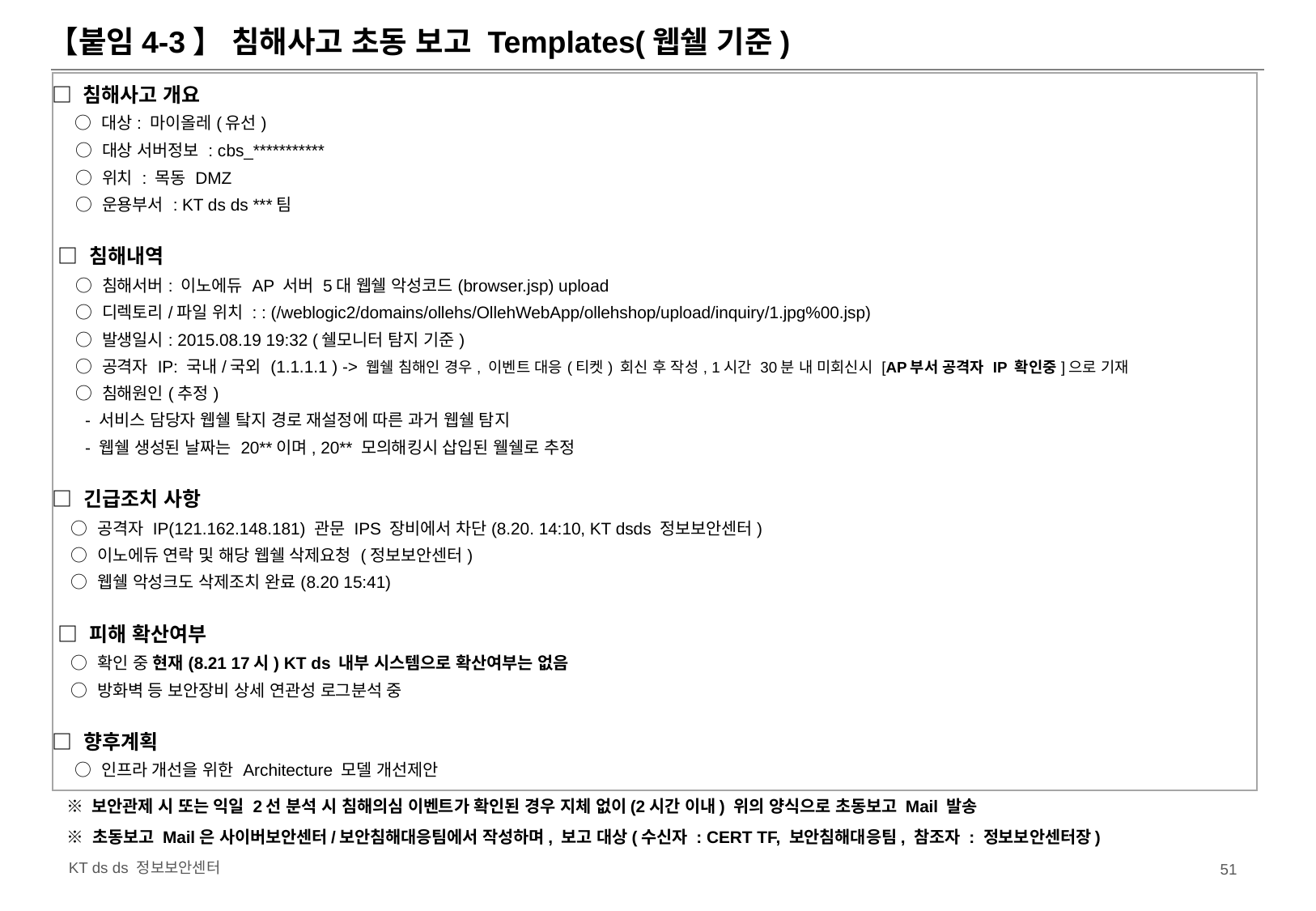

【붙임4-3】 침해사고 초동 보고 Templates(웹쉘 기준)
| □ 침해사고 개요 ○ 대상: 마이올레(유선) ○ 대상 서버정보 : cbs\_\*\*\*\*\*\*\*\*\*\*\* ○ 위치 : 목동 DMZ ○ 운용부서 : KT ds ds \*\*\*팀   □ 침해내역 ○ 침해서버: 이노에듀 AP 서버 5대 웹쉘 악성코드(browser.jsp) upload ○ 디렉토리/파일 위치 : : (/weblogic2/domains/ollehs/OllehWebApp/ollehshop/upload/inquiry/1.jpg%00.jsp) ○ 발생일시: 2015.08.19 19:32 (쉘모니터 탐지 기준) ○ 공격자 IP: 국내/국외 (1.1.1.1 ) -> 웹쉘 침해인 경우, 이벤트 대응(티켓) 회신 후 작성, 1시간 30분 내 미회신시 [AP부서 공격자 IP 확인중]으로 기재 ○ 침해원인(추정) - 서비스 담당자 웹쉘 탘지 경로 재설정에 따른 과거 웹쉘 탐지 - 웹쉘 생성된 날짜는 20\*\*이며, 20\*\* 모의해킹시 삽입된 웰쉘로 추정   □ 긴급조치 사항 ○ 공격자 IP(121.162.148.181) 관문 IPS 장비에서 차단(8.20. 14:10, KT dsds 정보보안센터) ○ 이노에듀 연락 및 해당 웹쉘 삭제요청 (정보보안센터) ○ 웹쉘 악성크도 삭제조치 완료(8.20 15:41)   □ 피해 확산여부 ○ 확인 중 현재(8.21 17시) KT ds 내부 시스템으로 확산여부는 없음 ○ 방화벽 등 보안장비 상세 연관성 로그분석 중 □ 향후계획 ○ 인프라 개선을 위한 Architecture 모델 개선제안 |
| --- |
※ 보안관제 시 또는 익일 2선 분석 시 침해의심 이벤트가 확인된 경우 지체 없이(2시간 이내) 위의 양식으로 초동보고 Mail 발송
※ 초동보고 Mail은 사이버보안센터/보안침해대응팀에서 작성하며, 보고 대상(수신자 : CERT TF, 보안침해대응팀, 참조자 : 정보보안센터장)
51